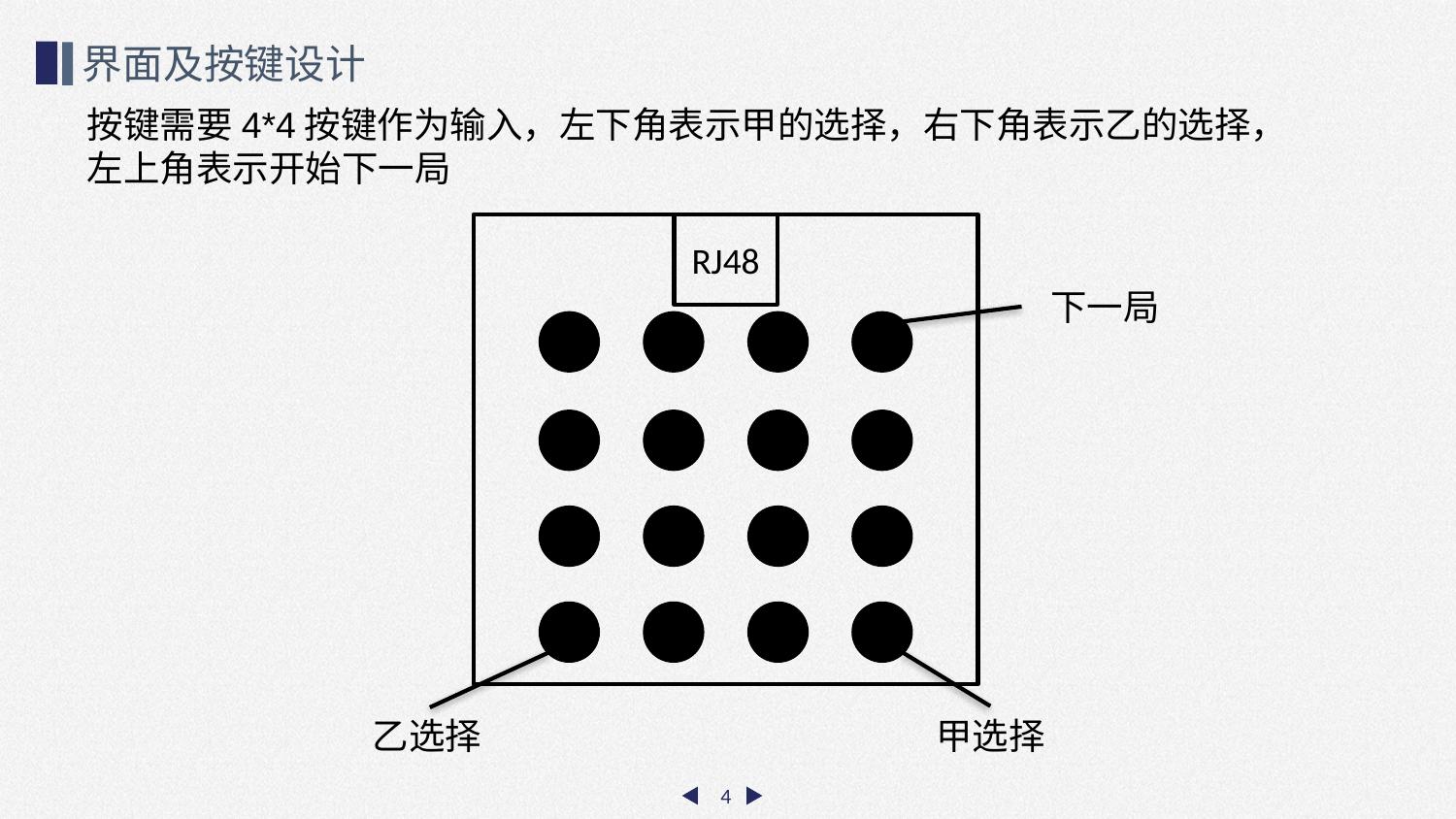

界面及按键设计

按键需要4*4按键作为输入，左下角表示甲的选择，右下角表示乙的选择，左上角表示开始下一局

RJ48

下一局
乙选择
甲选择
4